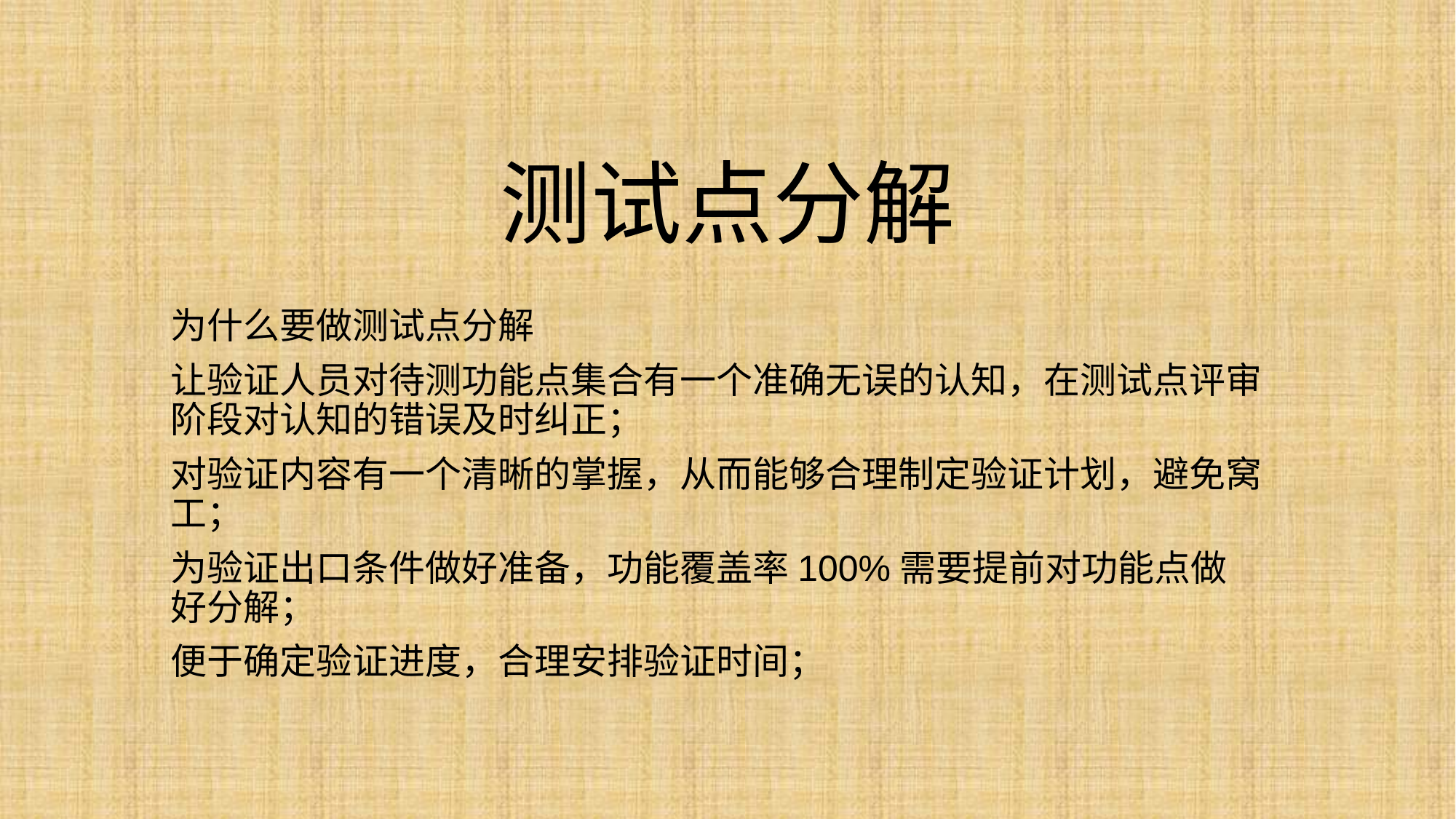

# 测试点分解
为什么要做测试点分解
让验证人员对待测功能点集合有一个准确无误的认知，在测试点评审阶段对认知的错误及时纠正；
对验证内容有一个清晰的掌握，从而能够合理制定验证计划，避免窝工；
为验证出口条件做好准备，功能覆盖率100%需要提前对功能点做好分解；
便于确定验证进度，合理安排验证时间；